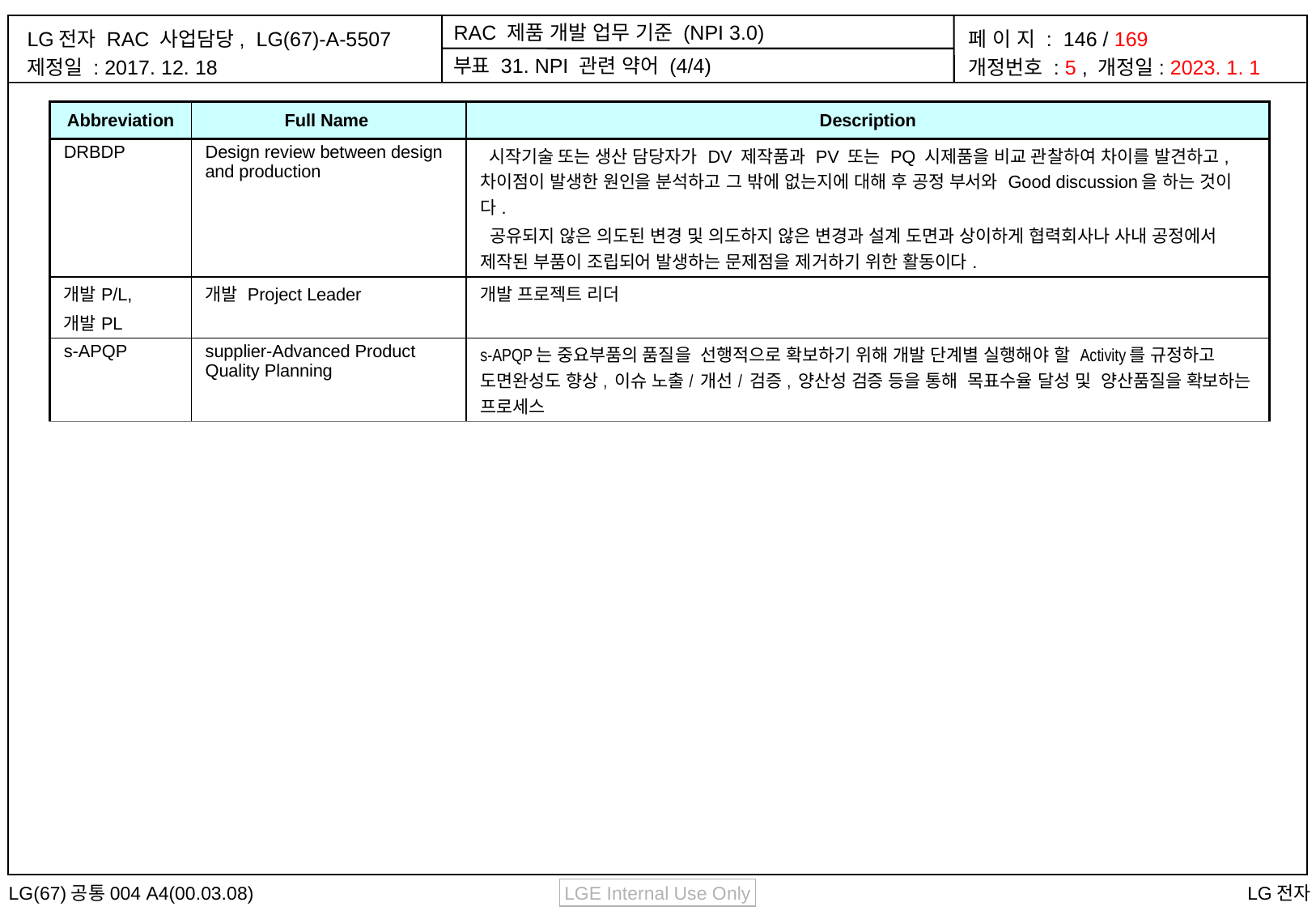

부표 31. NPI 관련 약어 (4/4)
| Abbreviation | Full Name | Description |
| --- | --- | --- |
| DRBDP | Design review between design and production | 시작기술 또는 생산 담당자가 DV 제작품과 PV 또는 PQ 시제품을 비교 관찰하여 차이를 발견하고, 차이점이 발생한 원인을 분석하고 그 밖에 없는지에 대해 후 공정 부서와 Good discussion을 하는 것이다. 공유되지 않은 의도된 변경 및 의도하지 않은 변경과 설계 도면과 상이하게 협력회사나 사내 공정에서 제작된 부품이 조립되어 발생하는 문제점을 제거하기 위한 활동이다. |
| 개발P/L, 개발PL | 개발 Project Leader | 개발 프로젝트 리더 |
| s-APQP | supplier-Advanced Product Quality Planning | s-APQP는 중요부품의 품질을 선행적으로 확보하기 위해 개발 단계별 실행해야 할 Activity를 규정하고 도면완성도 향상, 이슈 노출/ 개선/ 검증, 양산성 검증 등을 통해 목표수율 달성 및 양산품질을 확보하는 프로세스 |